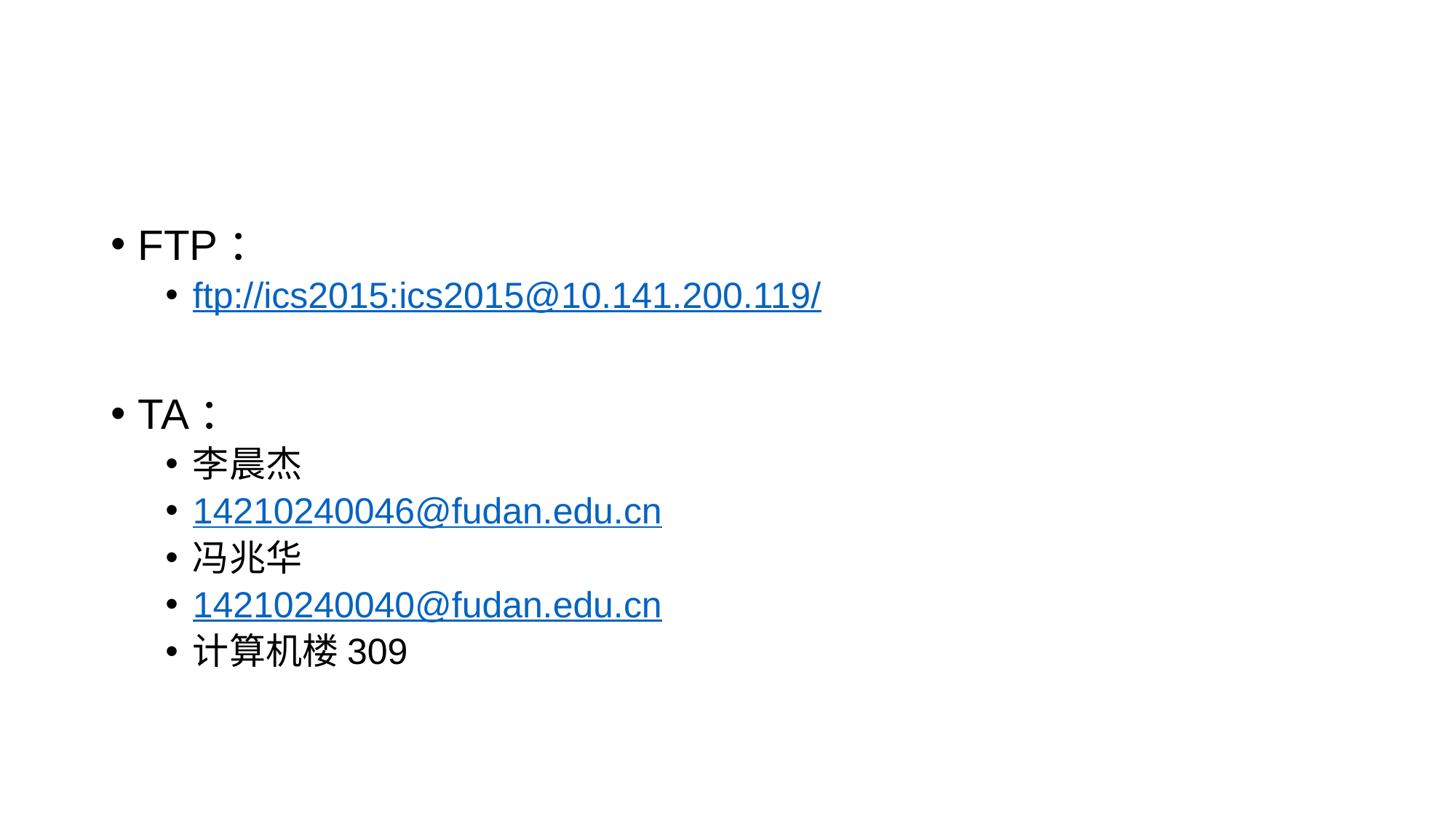

#
FTP：
ftp://ics2015:ics2015@10.141.200.119/

TA：
李晨杰
14210240046@fudan.edu.cn
冯兆华
14210240040@fudan.edu.cn
计算机楼309